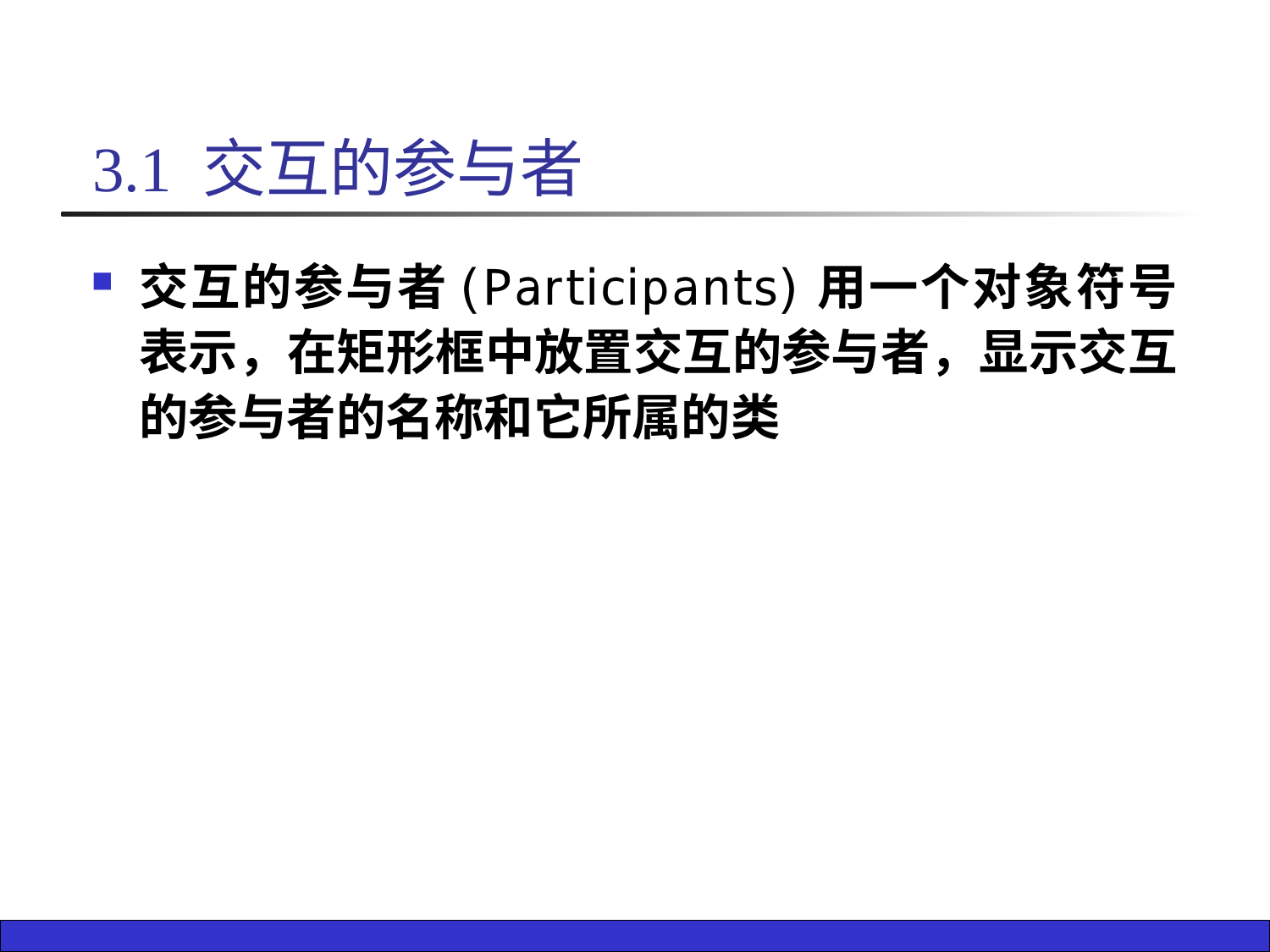

3.1 交互的参与者
交互的参与者(Participants)用一个对象符号表示，在矩形框中放置交互的参与者，显示交互的参与者的名称和它所属的类